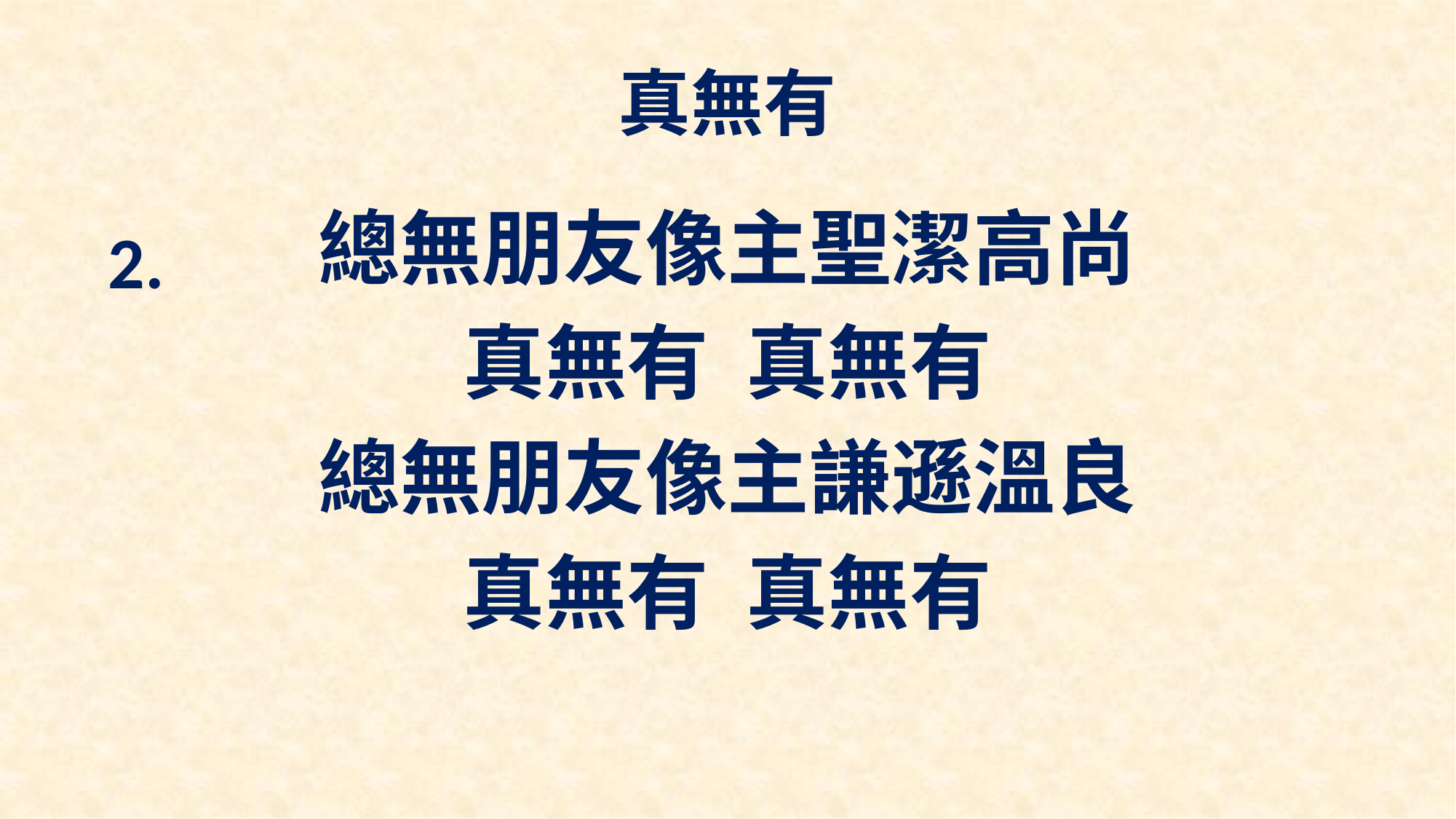

# 真無有
總無朋友像主聖潔高尚
真無有  真無有
總無朋友像主謙遜溫良
真無有  真無有
2.